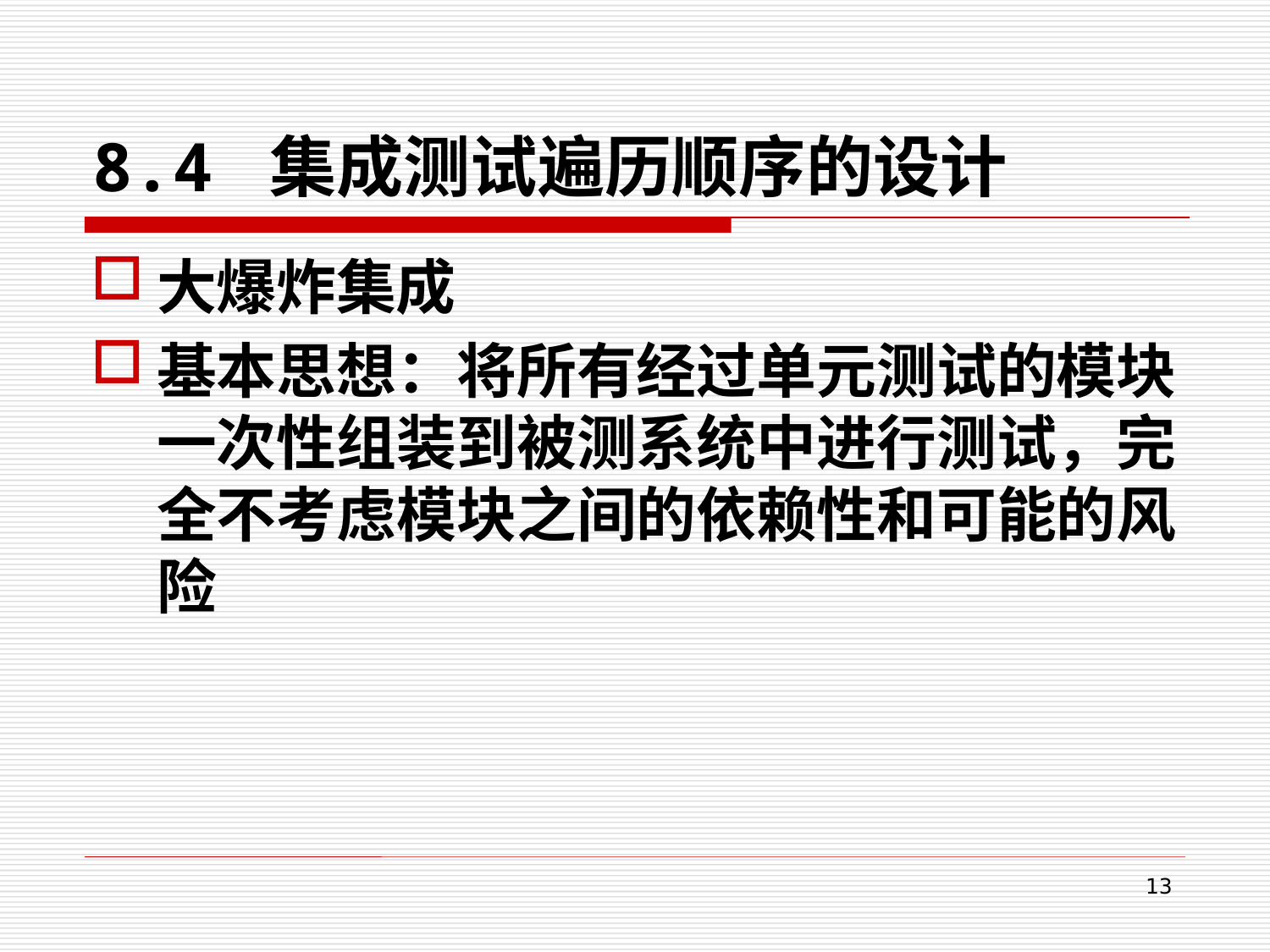

8.4 集成测试遍历顺序的设计
大爆炸集成
基本思想：将所有经过单元测试的模块一次性组装到被测系统中进行测试，完全不考虑模块之间的依赖性和可能的风险

13